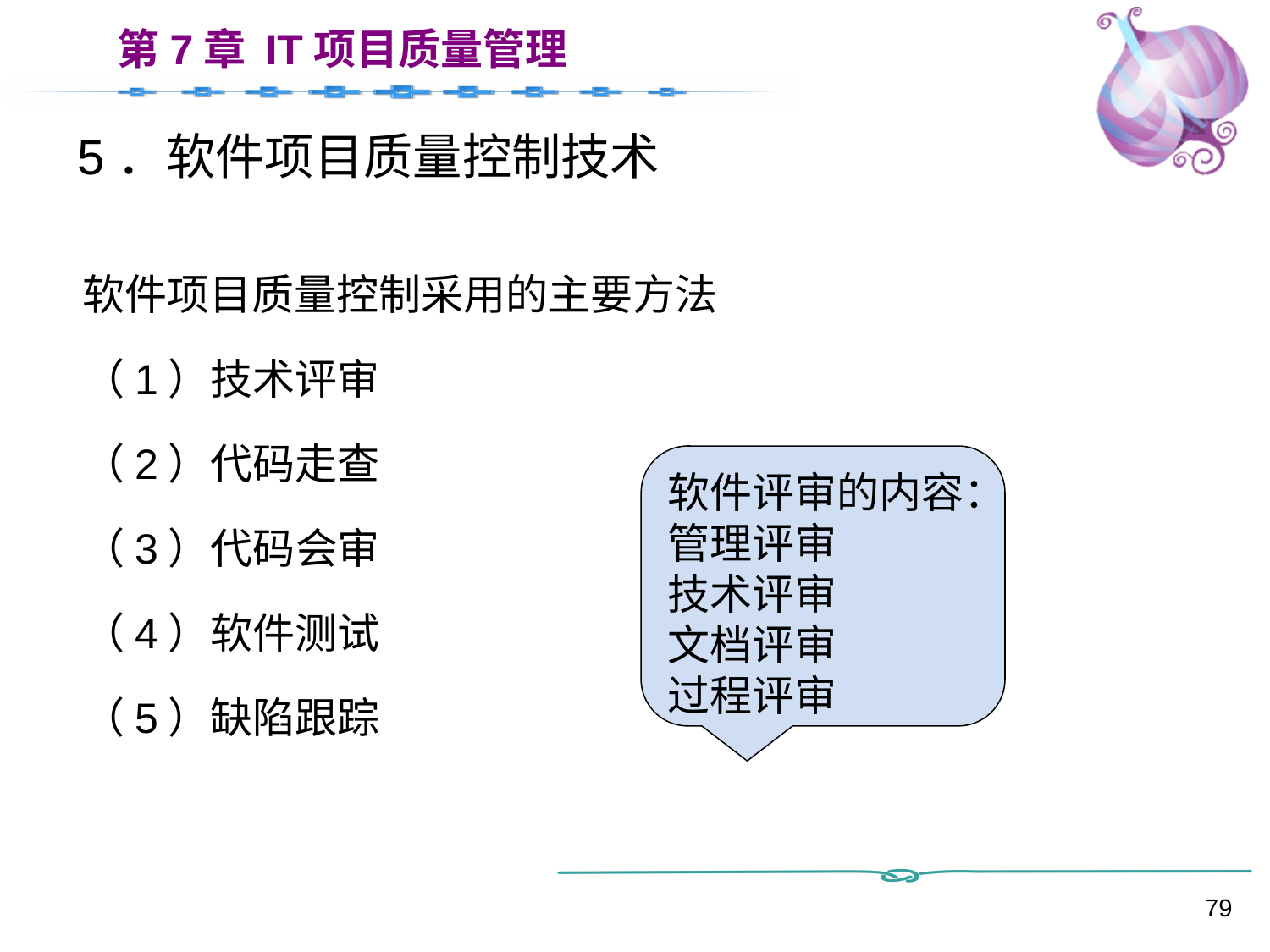

# 5．软件项目质量控制技术

软件项目质量控制采用的主要方法
（1）技术评审
（2）代码走查
（3）代码会审
（4）软件测试
（5）缺陷跟踪

软件评审的内容：
管理评审
技术评审
文档评审
过程评审
79